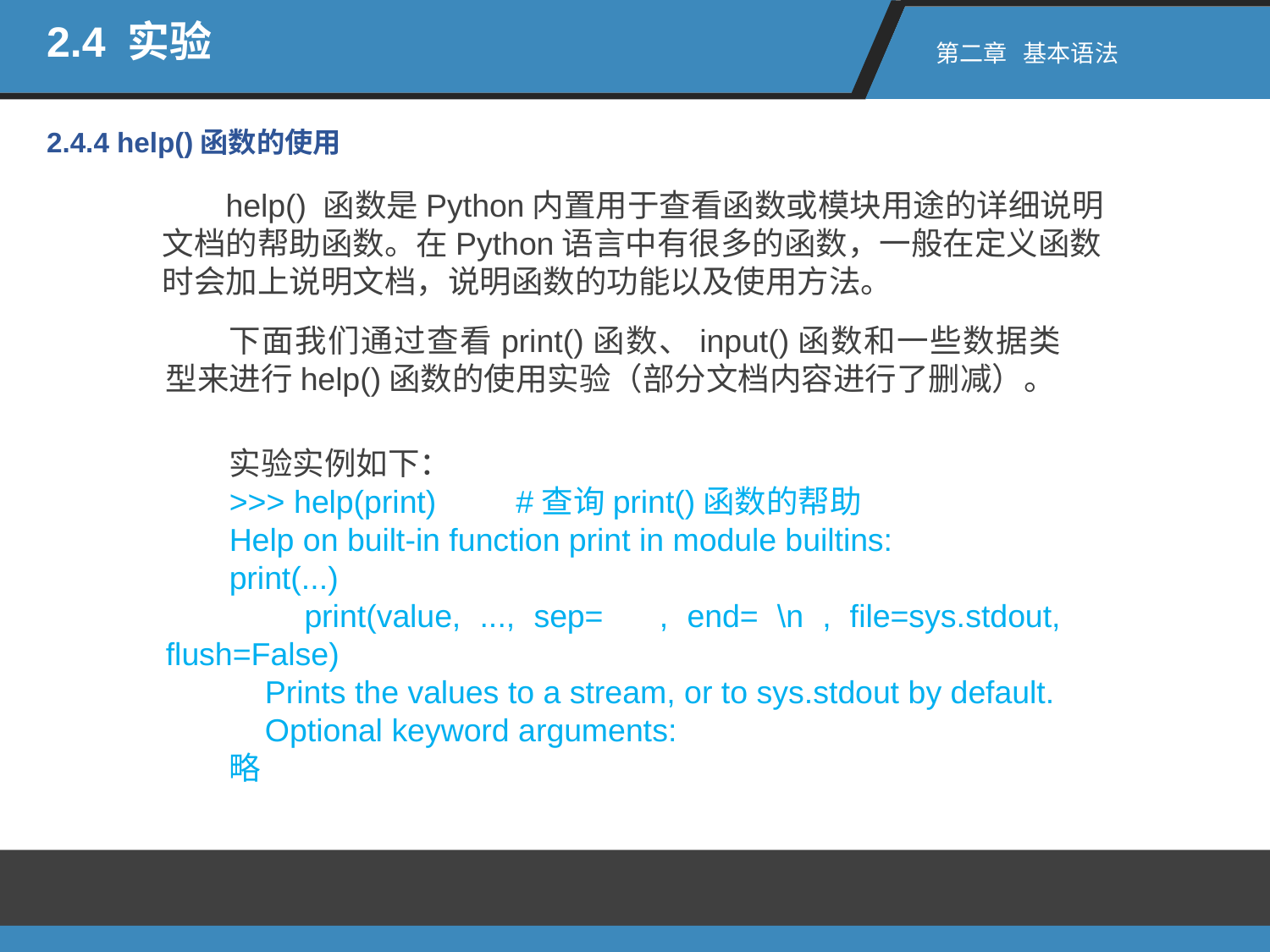

2.4 实验
第二章   基本语法
2.4.4 help()函数的使用
help() 函数是Python内置用于查看函数或模块用途的详细说明文档的帮助函数。在Python语言中有很多的函数，一般在定义函数时会加上说明文档，说明函数的功能以及使用方法。
下面我们通过查看print()函数、input()函数和一些数据类型来进行help()函数的使用实验（部分文档内容进行了删减）。
实验实例如下：
>>> help(print)         #查询print()函数的帮助
Help on built-in function print in module builtins:
print(...)
    print(value, ..., sep=   , end= \n , file=sys.stdout, flush=False)
    Prints the values to a stream, or to sys.stdout by default.
    Optional keyword arguments:
略